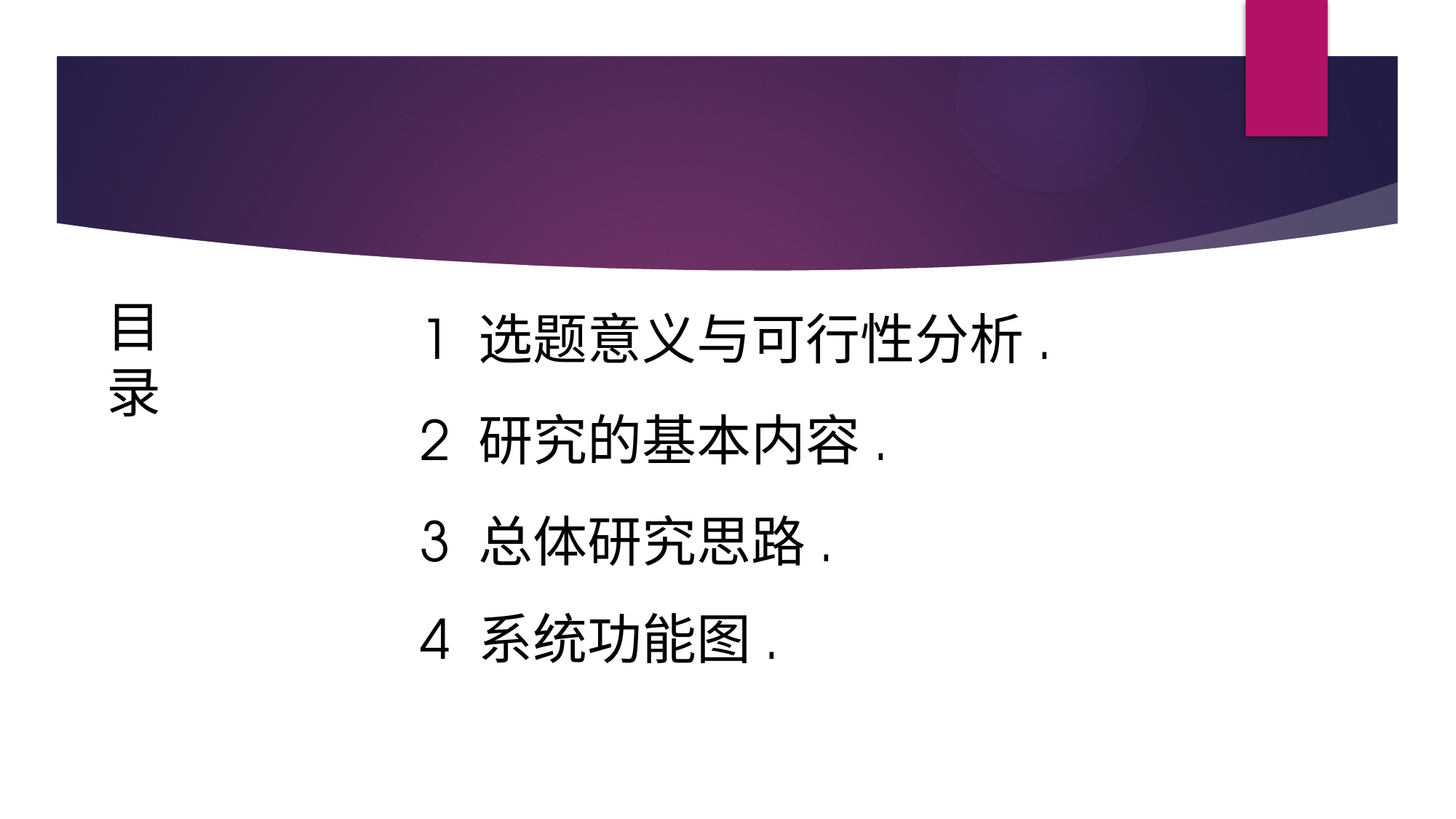

目录
# 1 选题意义与可行性分析.
2 研究的基本内容.
3 总体研究思路.
4 系统功能图.